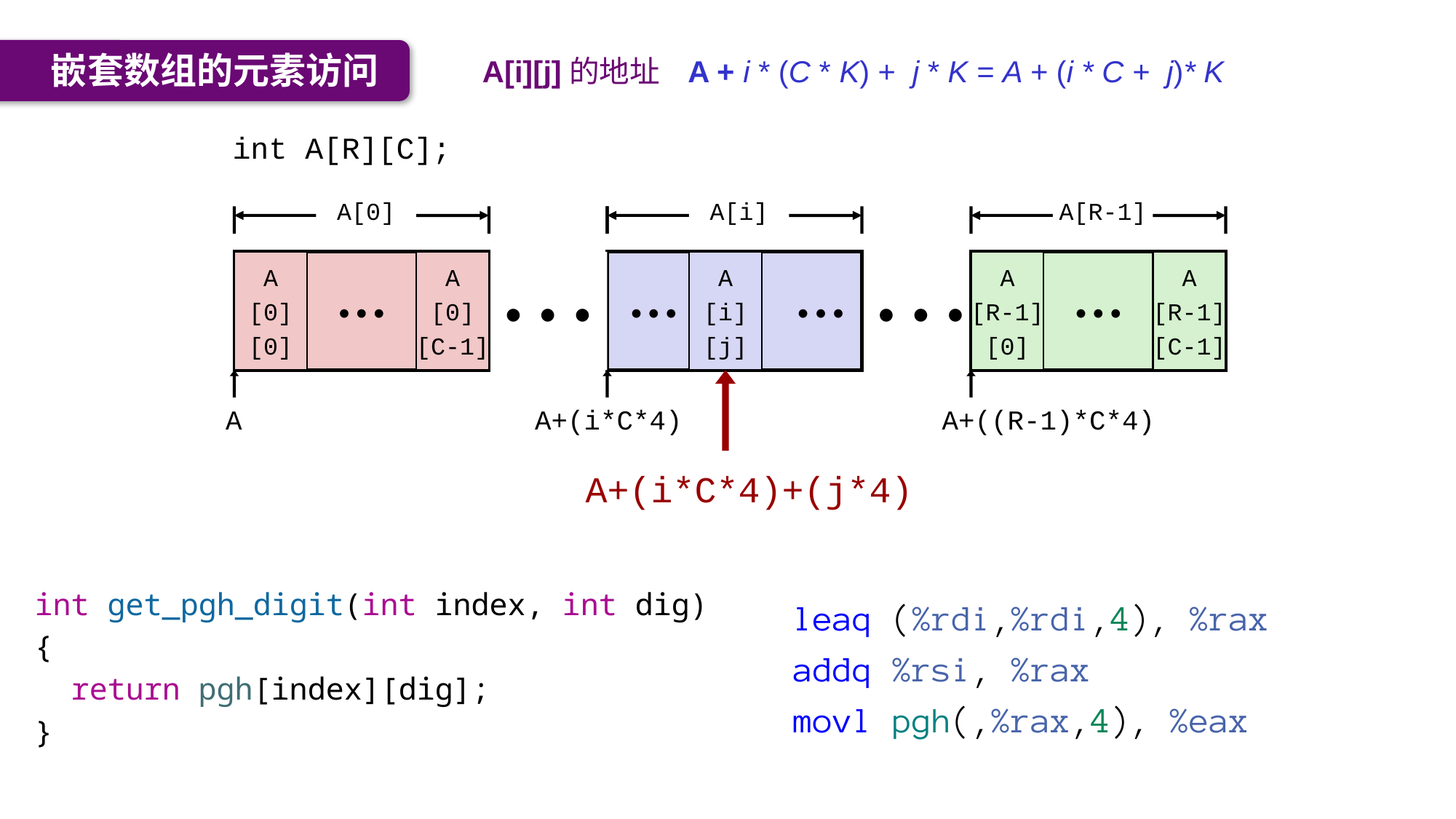

嵌套数组的元素访问
A[i][j]的地址   A + i * (C * K) +  j * K = A + (i * C +  j)* K

int A[R][C];
A[0]

• • •
A
[0]
[0]
A
[0]
[C-1]
A[i]

 • • •                      • • •
A
[i]
[j]
A[R-1]

• • •
A
[R-1]
[0]
A
[R-1]
[C-1]
•  •  •
•  •  •

A+((R-1)*C*4)
A
A+(i*C*4)
A+(i*C*4)+(j*4)
int get_pgh_digit(int index, int dig)
{
  return pgh[index][dig];
}
leaq (%rdi,%rdi,4), %rax
addq %rsi, %rax
movl pgh(,%rax,4), %eax